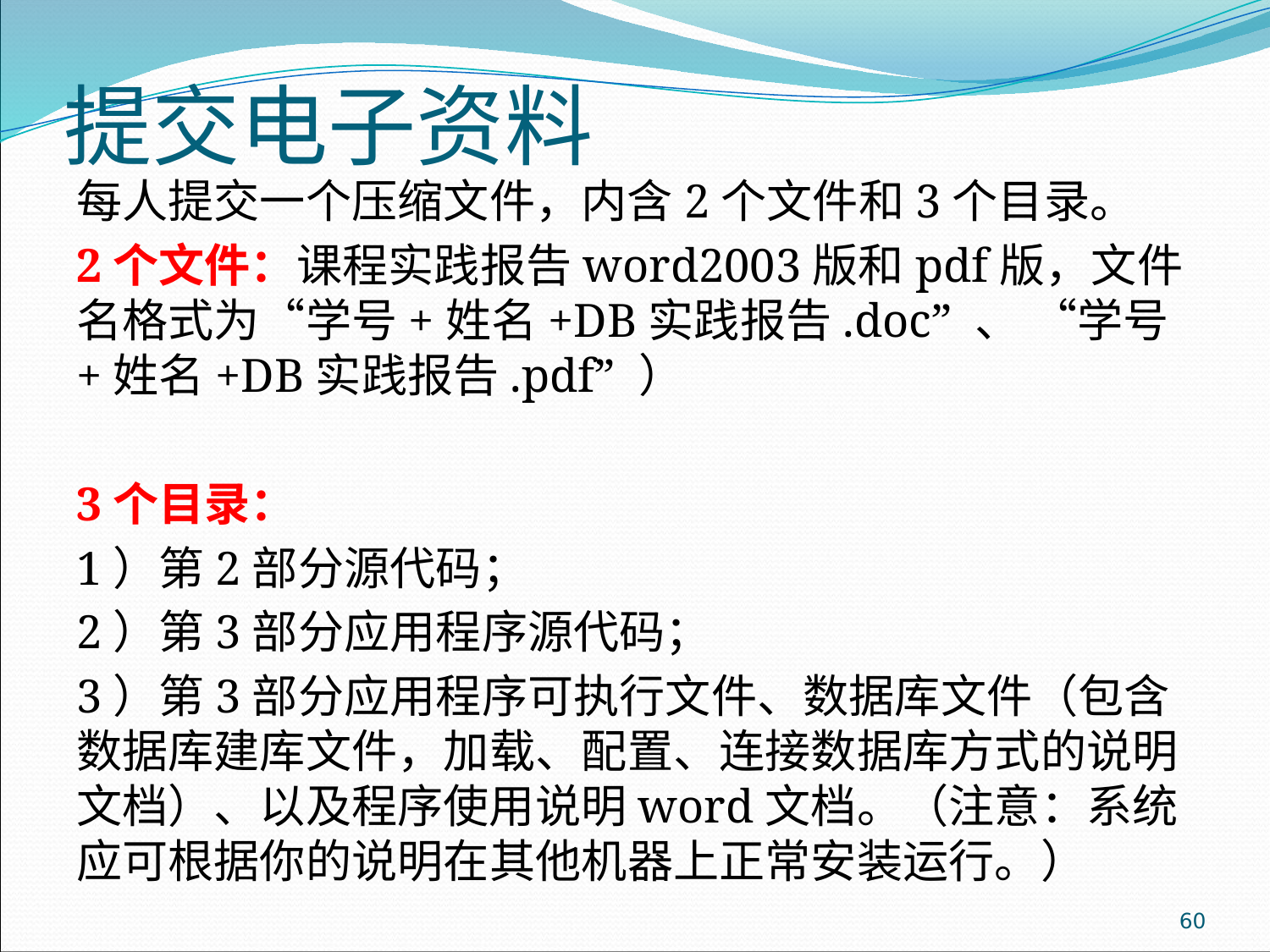

# 提交电子资料
每人提交一个压缩文件，内含2个文件和3个目录。
2个文件：课程实践报告word2003版和pdf版，文件名格式为“学号+姓名+DB实践报告.doc” 、 “学号+姓名+DB实践报告.pdf” ）

3个目录：
1）第2部分源代码；
2）第3部分应用程序源代码；
3）第3部分应用程序可执行文件、数据库文件（包含数据库建库文件，加载、配置、连接数据库方式的说明文档）、以及程序使用说明word文档。（注意：系统应可根据你的说明在其他机器上正常安装运行。）
60